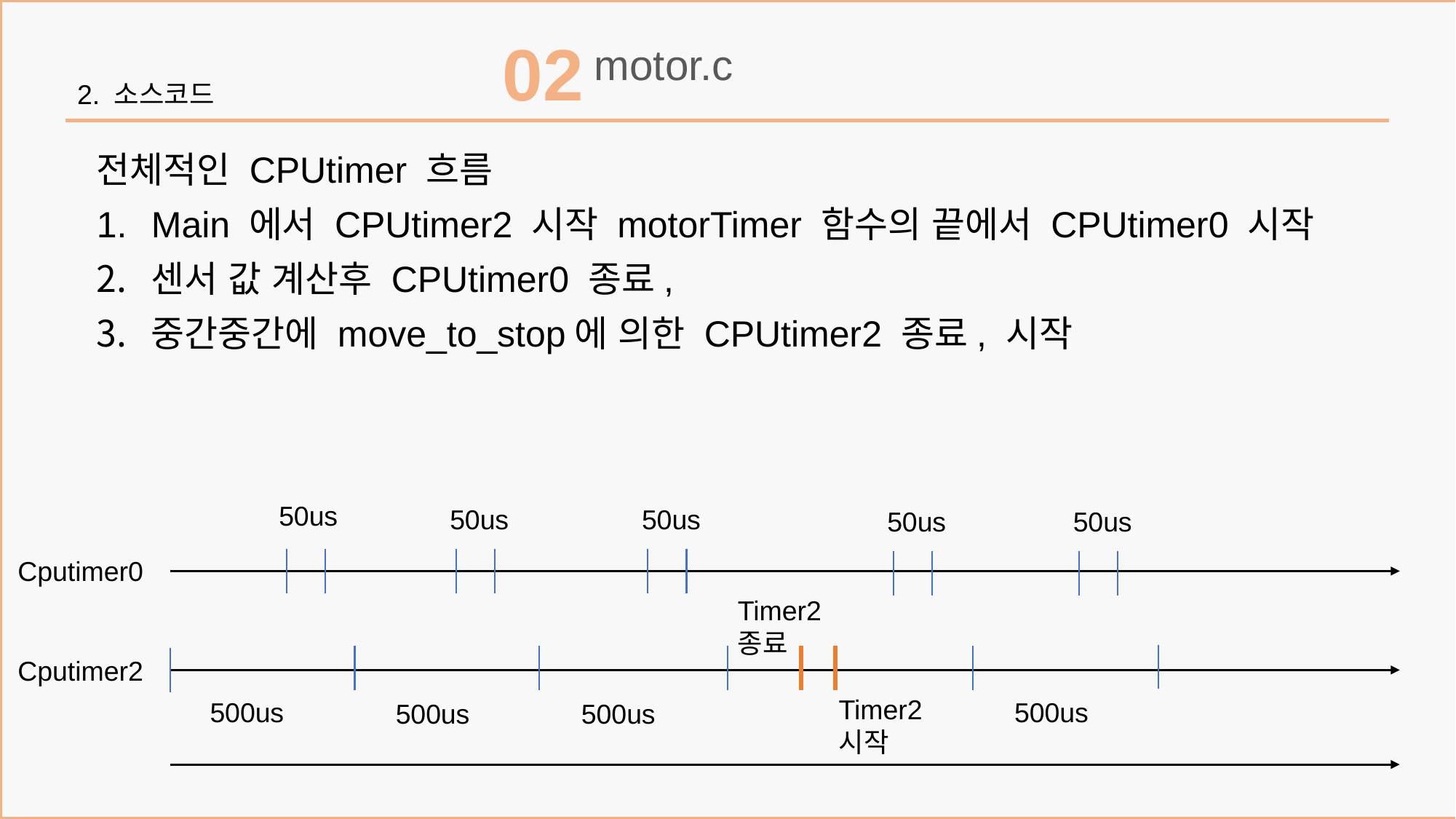

02
motor.c
2. 소스코드

전체적인 CPUtimer 흐름
Main 에서 CPUtimer2 시작 motorTimer 함수의 끝에서 CPUtimer0 시작
센서 값 계산후 CPUtimer0 종료,
중간중간에 move_to_stop에 의한 CPUtimer2 종료, 시작

50us
50us
50us
50us
50us
Cputimer0
Timer2 종료
Cputimer2
Timer2 시작
500us
500us
500us
500us